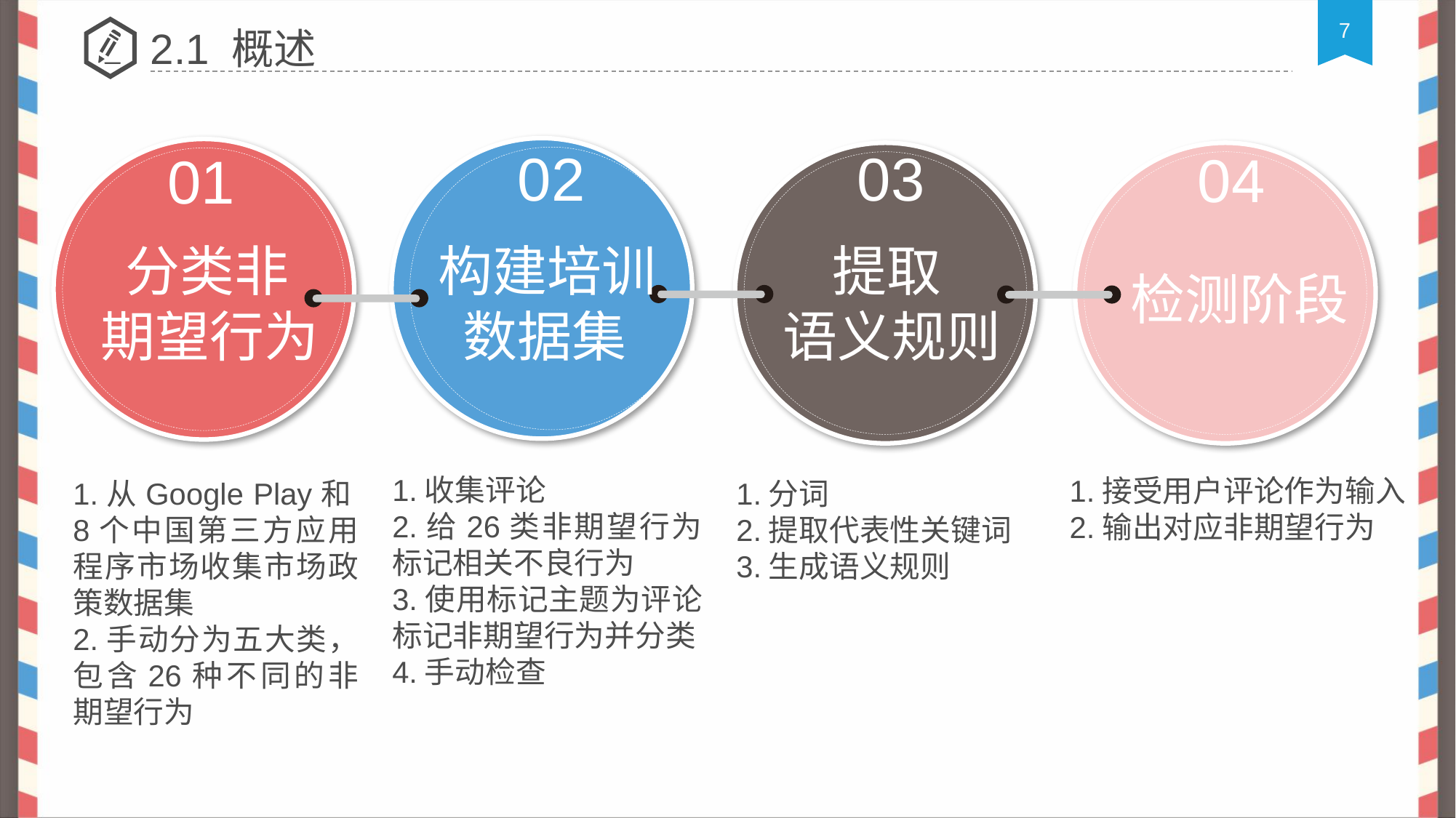

2.1 概述
02
03
04
01

   提取
语义规则
 分类非
期望行为
构建培训
 数据集
检测阶段

1.收集评论
2.给26类非期望行为标记相关不良行为
3.使用标记主题为评论标记非期望行为并分类
4.手动检查

1.接受用户评论作为输入
2.输出对应非期望行为
1.从Google Play和8个中国第三方应用程序市场收集市场政策数据集
2.手动分为五大类，包含26种不同的非期望行为
1.分词
2.提取代表性关键词
3.生成语义规则